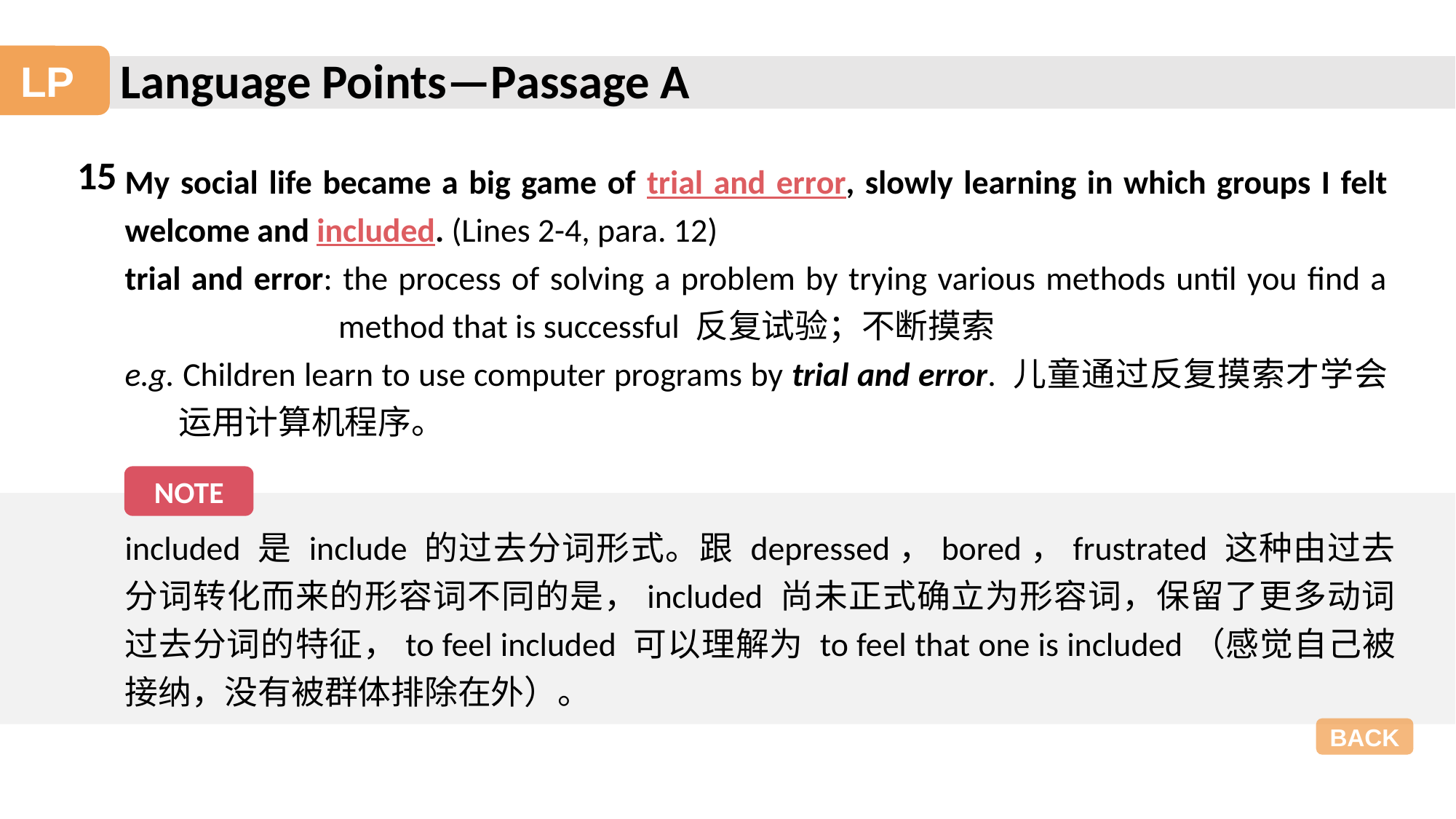

Language Points—Passage A
LP

15
My social life became a big game of trial and error, slowly learning in which groups I felt welcome and included. (Lines 2-4, para. 12)
trial and error: the process of solving a problem by trying various methods until you find a method that is successful 反复试验；不断摸索
e.g. Children learn to use computer programs by trial and error. 儿童通过反复摸索才学会运用计算机程序。
NOTE

included 是 include 的过去分词形式。跟 depressed，bored，frustrated 这种由过去分词转化而来的形容词不同的是，included 尚未正式确立为形容词，保留了更多动词过去分词的特征，to feel included 可以理解为 to feel that one is included（感觉自己被接纳，没有被群体排除在外）。
BACK